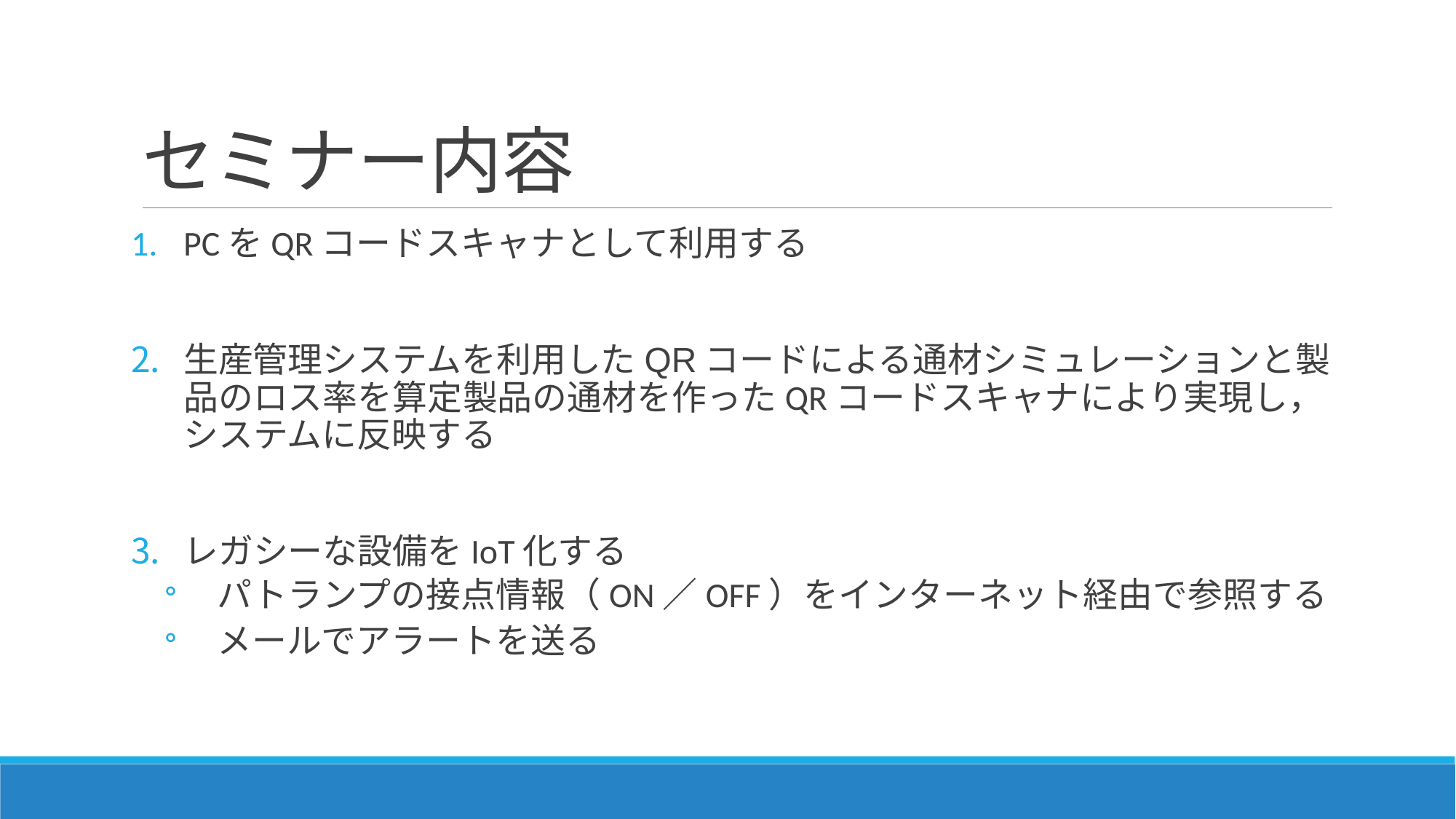

# セミナー内容
PCをQRコードスキャナとして利用する

生産管理システムを利用したQRコードによる通材シミュレーションと製品のロス率を算定製品の通材を作ったQRコードスキャナにより実現し，システムに反映する

レガシーな設備をIoT化する
パトランプの接点情報（ON／OFF）をインターネット経由で参照する
メールでアラートを送る